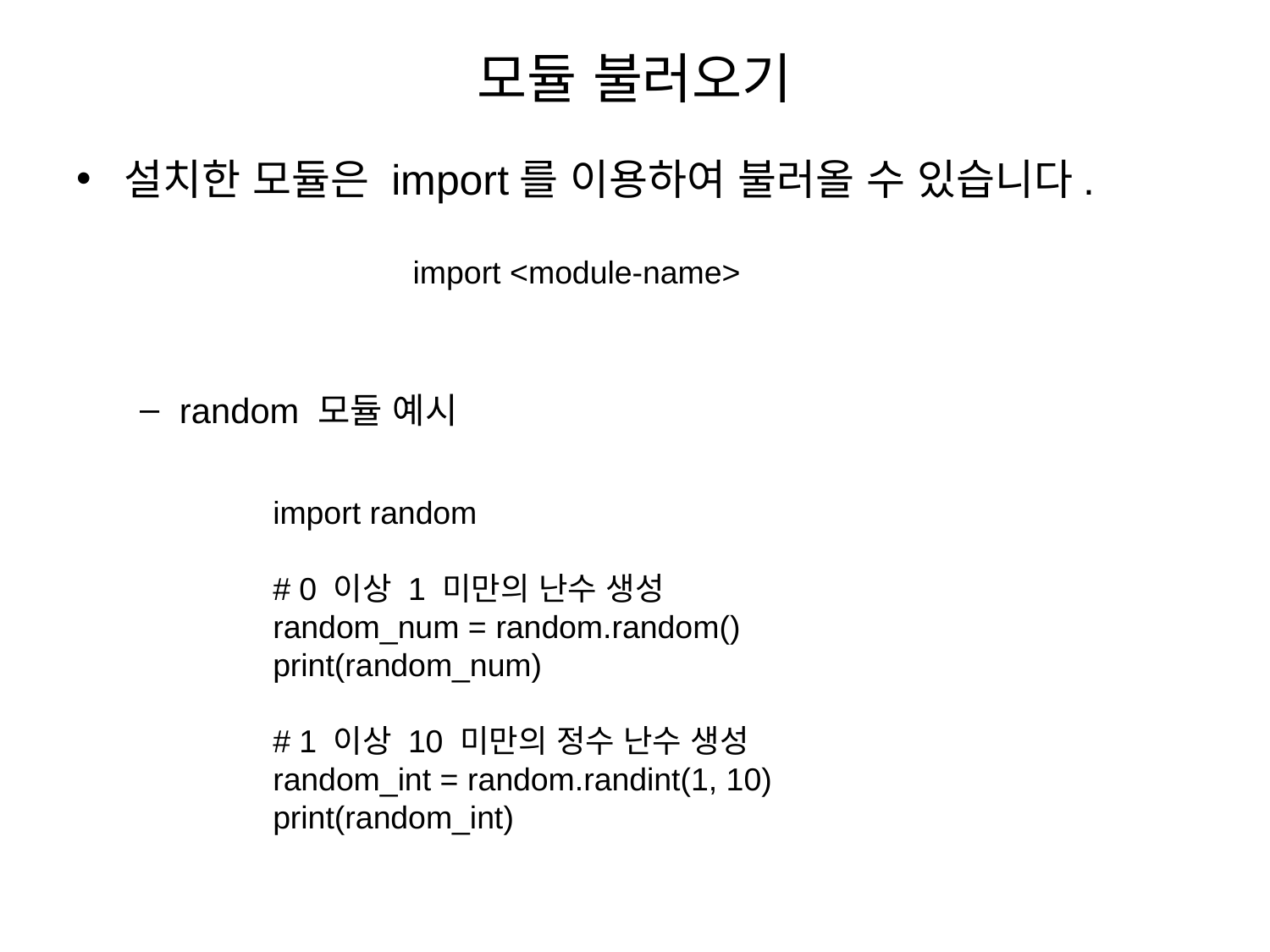

# 모듈 불러오기
설치한 모듈은 import를 이용하여 불러올 수 있습니다.

random 모듈 예시
import <module-name>
import random

# 0 이상 1 미만의 난수 생성
random_num = random.random()
print(random_num)

# 1 이상 10 미만의 정수 난수 생성
random_int = random.randint(1, 10)
print(random_int)